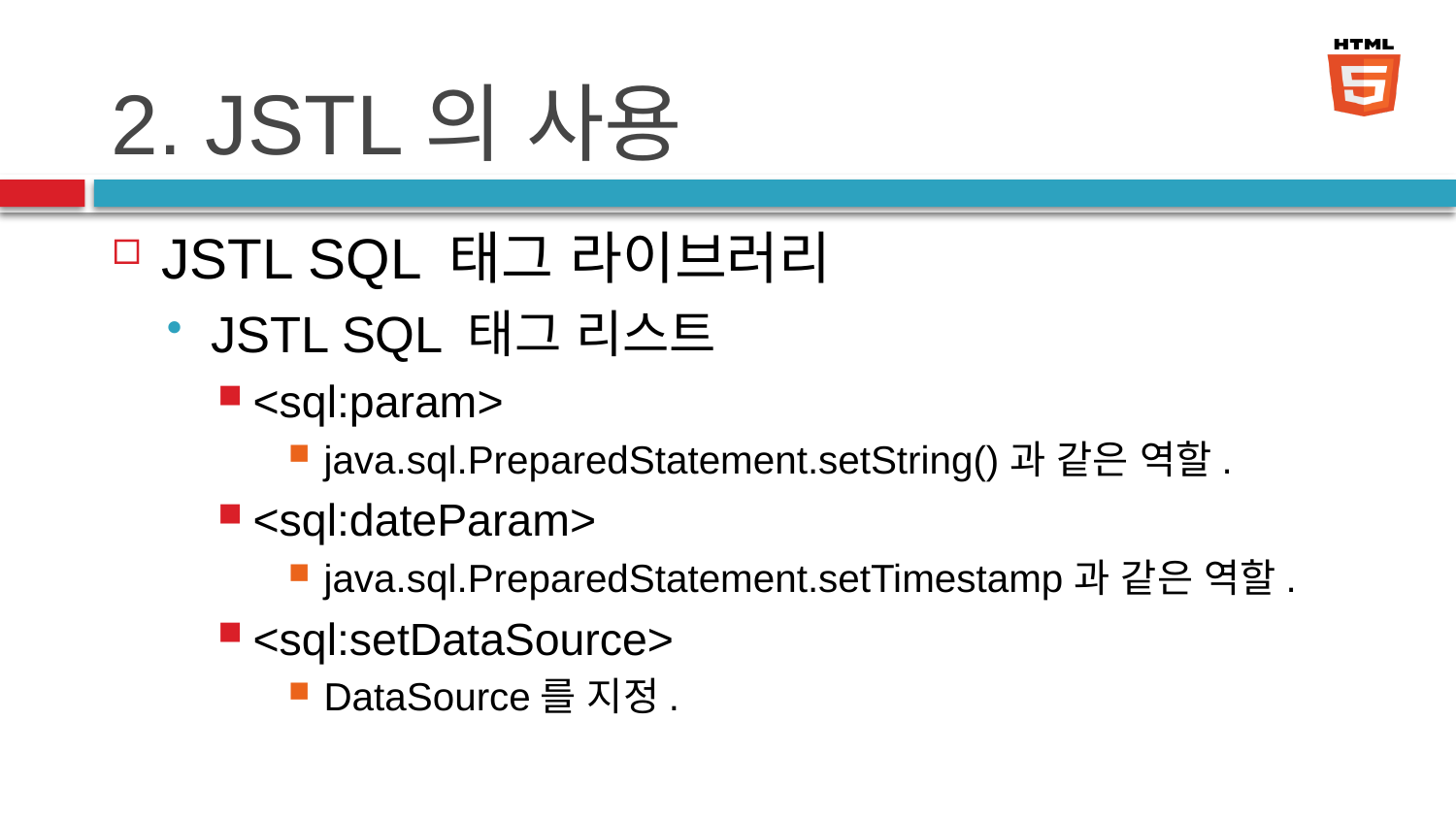

# 2. JSTL의 사용
JSTL SQL 태그 라이브러리
JSTL SQL 태그 리스트
<sql:param>
java.sql.PreparedStatement.setString()과 같은 역할.
<sql:dateParam>
java.sql.PreparedStatement.setTimestamp과 같은 역할.
<sql:setDataSource>
DataSource를 지정.